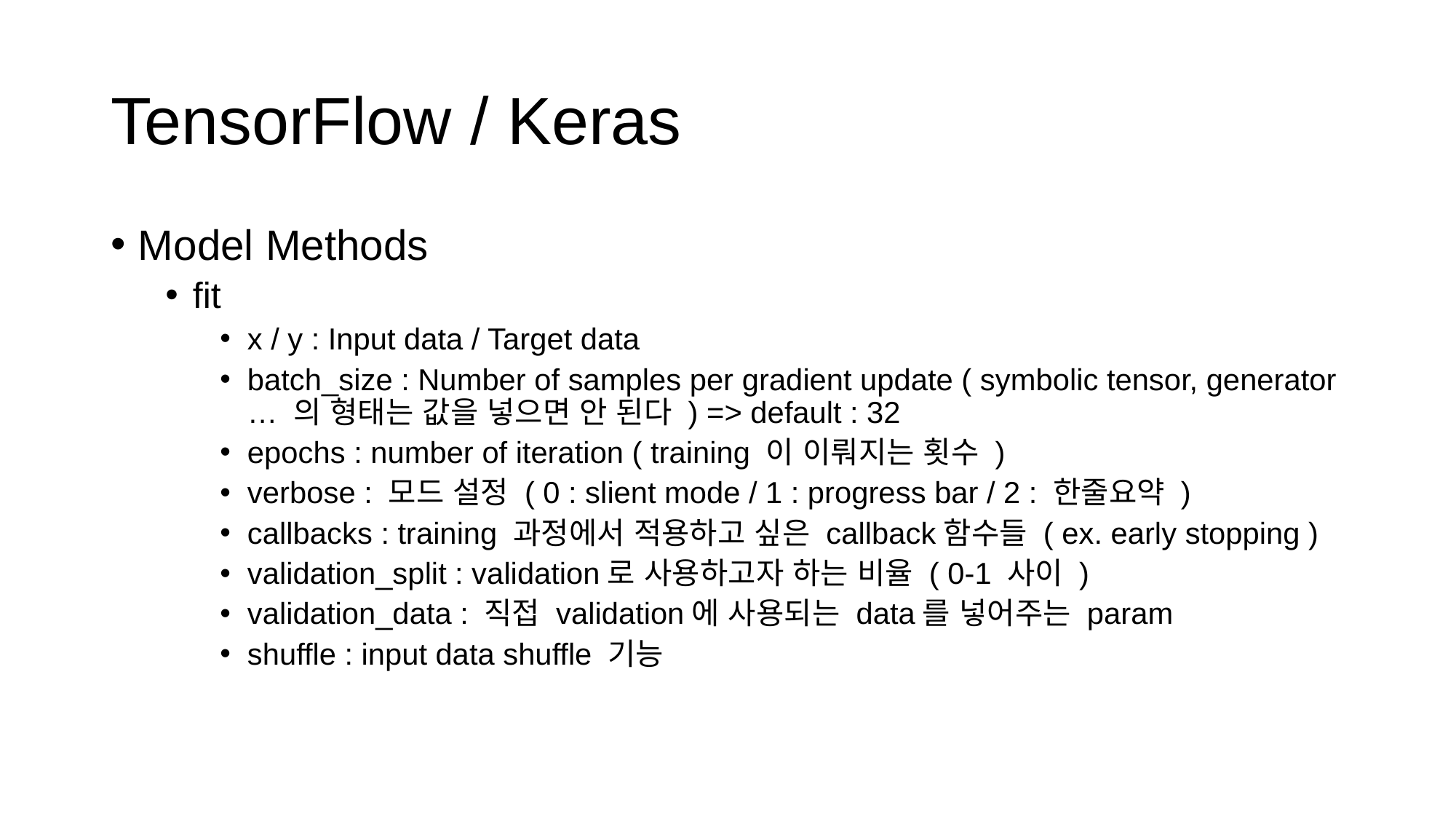

# TensorFlow / Keras
Model Methods
fit
x / y : Input data / Target data
batch_size : Number of samples per gradient update ( symbolic tensor, generator … 의 형태는 값을 넣으면 안 된다 ) => default : 32
epochs : number of iteration ( training 이 이뤄지는 횟수 )
verbose : 모드 설정 ( 0 : slient mode / 1 : progress bar / 2 : 한줄요약 )
callbacks : training 과정에서 적용하고 싶은 callback함수들 ( ex. early stopping )
validation_split : validation로 사용하고자 하는 비율 ( 0-1 사이 )
validation_data : 직접 validation에 사용되는 data를 넣어주는 param
shuffle : input data shuffle 기능